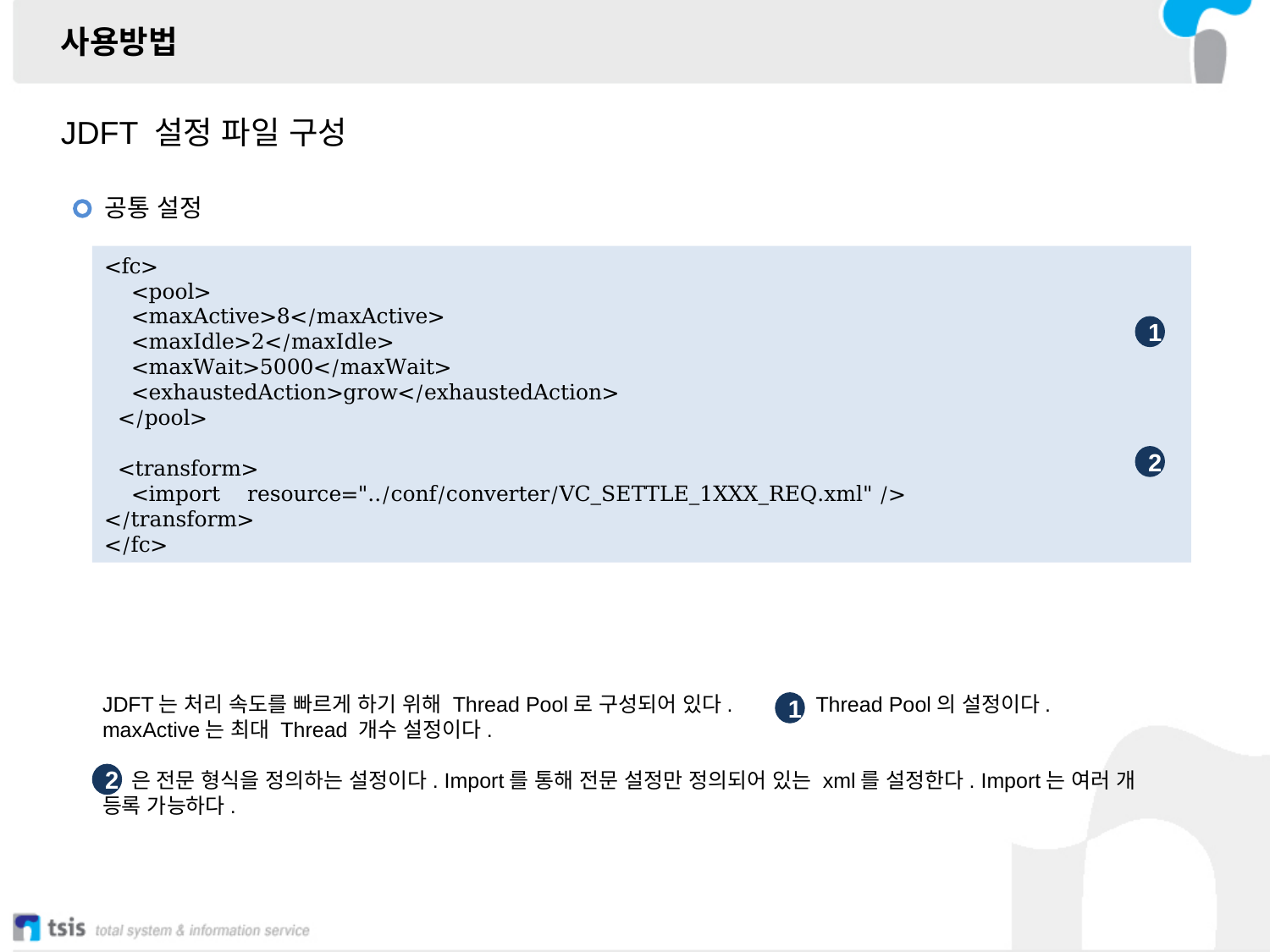

사용방법
JDFT 설정 파일 구성
공통 설정

<fc>
    <pool>
    <maxActive>8</maxActive>
    <maxIdle>2</maxIdle>
    <maxWait>5000</maxWait>
    <exhaustedAction>grow</exhaustedAction>
  </pool>

  <transform>
    <import    resource="../conf/converter/VC_SETTLE_1XXX_REQ.xml" />
</transform>
</fc>
1
2
JDFT는 처리 속도를 빠르게 하기 위해 Thread Pool로 구성되어 있다.        은 Thread Pool의 설정이다.
maxActive는 최대 Thread 개수 설정이다.

    은 전문 형식을 정의하는 설정이다. Import를 통해 전문 설정만 정의되어 있는 xml를 설정한다. Import는 여러 개 등록 가능하다.
1
2